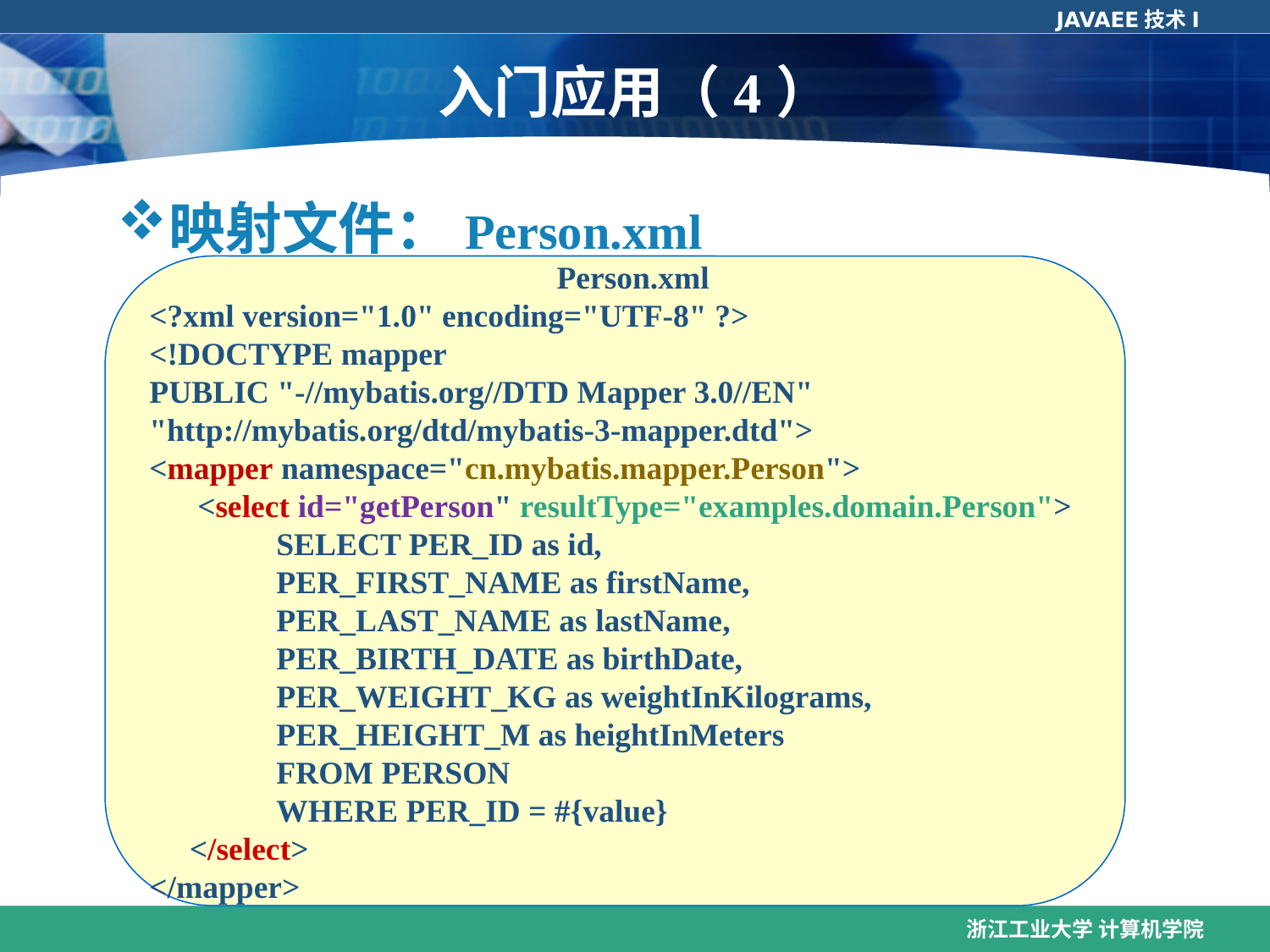

# 入门应用（4）
映射文件：Person.xml
                                     Person.xml
<?xml version="1.0" encoding="UTF-8" ?>
<!DOCTYPE mapper
PUBLIC "-//mybatis.org//DTD Mapper 3.0//EN"
"http://mybatis.org/dtd/mybatis-3-mapper.dtd">
<mapper namespace="cn.mybatis.mapper.Person">
      <select id="getPerson" resultType="examples.domain.Person">
	SELECT PER_ID as id,
	PER_FIRST_NAME as firstName,
	PER_LAST_NAME as lastName,
	PER_BIRTH_DATE as birthDate,
	PER_WEIGHT_KG as weightInKilograms,
	PER_HEIGHT_M as heightInMeters
	FROM PERSON
	WHERE PER_ID = #{value}
     </select>
</mapper>